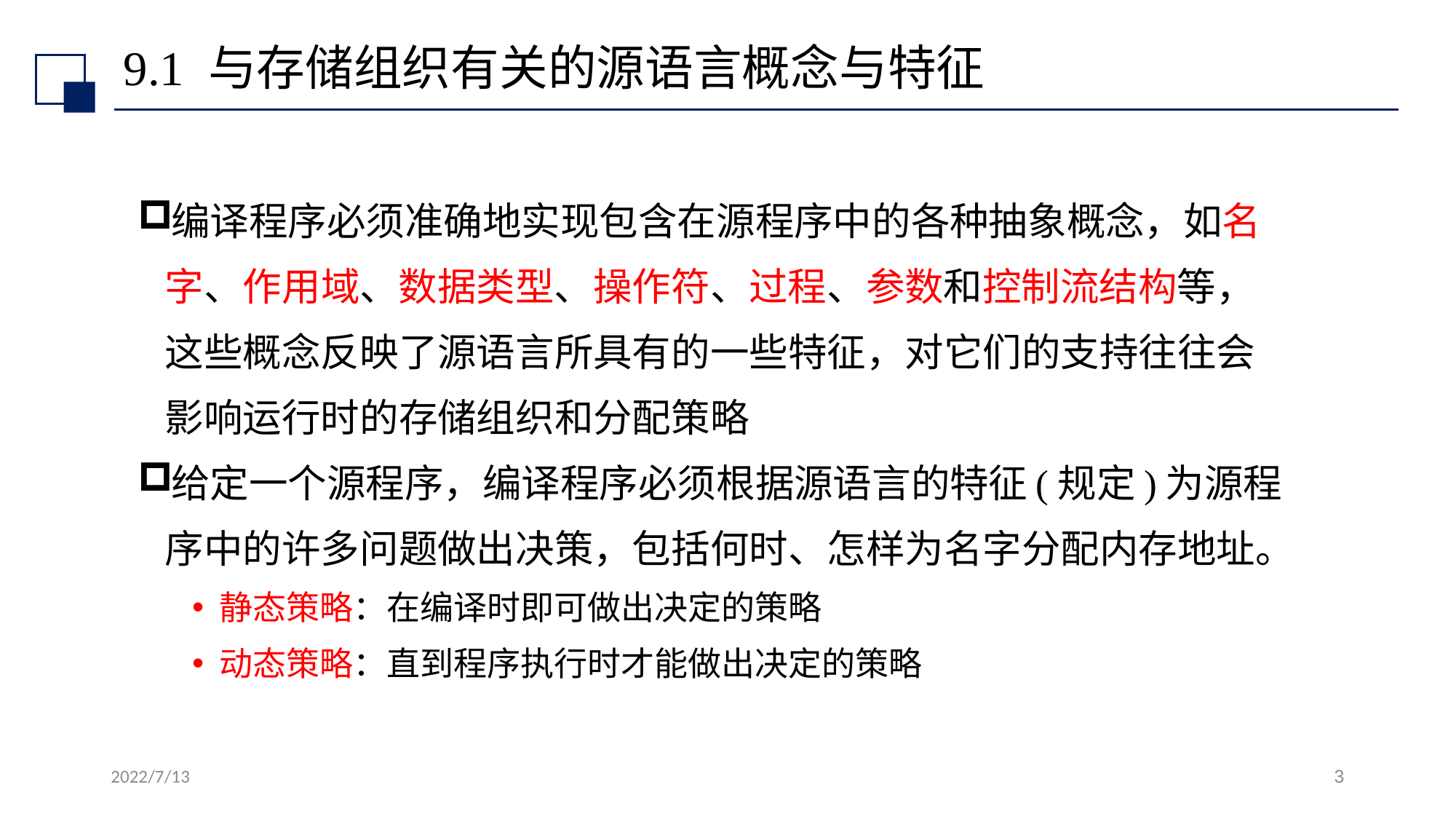

# 9.1 与存储组织有关的源语言概念与特征
编译程序必须准确地实现包含在源程序中的各种抽象概念，如名字、作用域、数据类型、操作符、过程、参数和控制流结构等，这些概念反映了源语言所具有的一些特征，对它们的支持往往会影响运行时的存储组织和分配策略
给定一个源程序，编译程序必须根据源语言的特征(规定)为源程序中的许多问题做出决策，包括何时、怎样为名字分配内存地址。
静态策略：在编译时即可做出决定的策略
动态策略：直到程序执行时才能做出决定的策略
2022/7/13
3